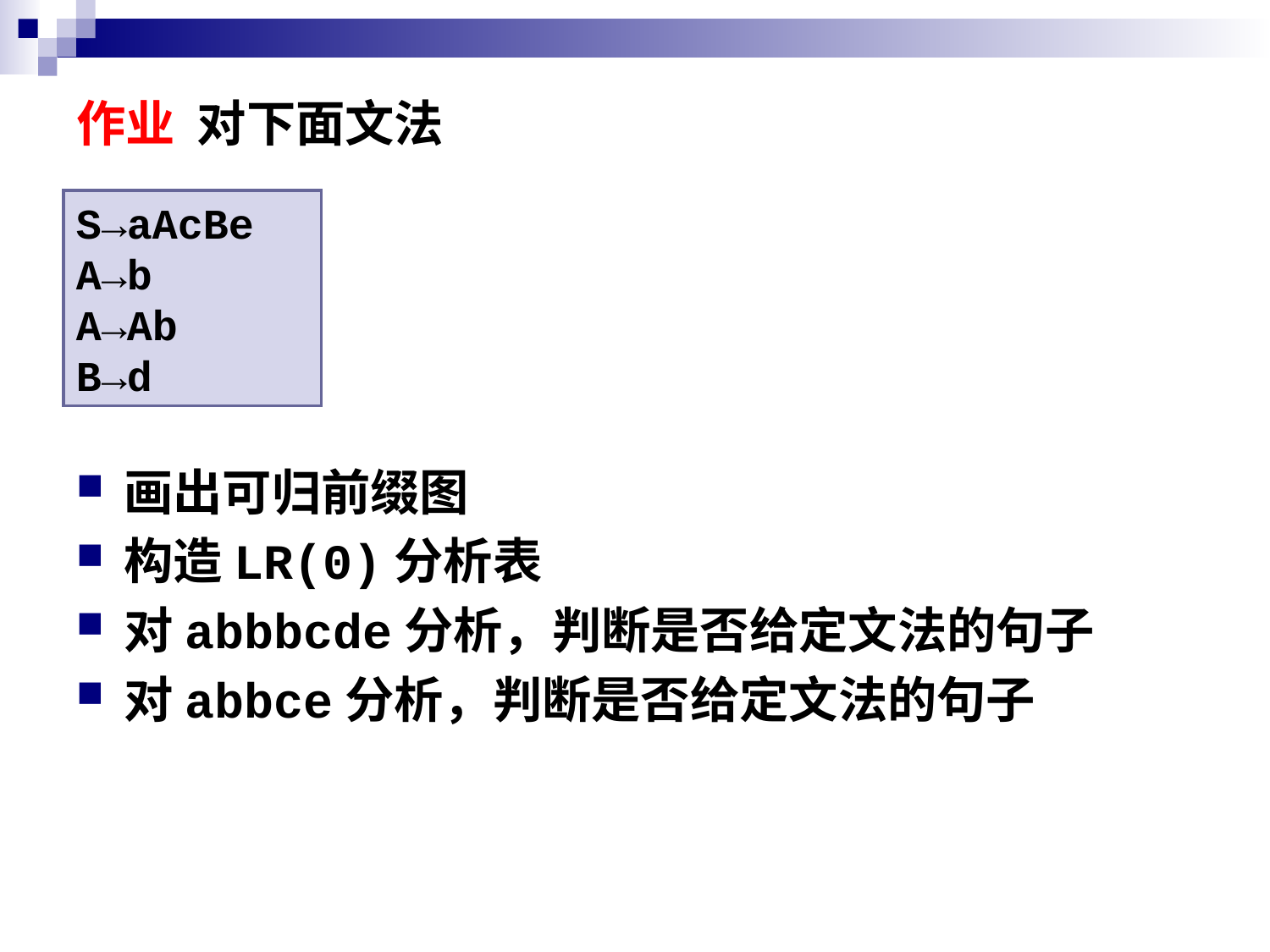

# 作业  对下面文法
S→aAcBe
A→b
A→Ab
B→d
画出可归前缀图
构造LR(0)分析表
对abbbcde分析，判断是否给定文法的句子
对abbce分析，判断是否给定文法的句子